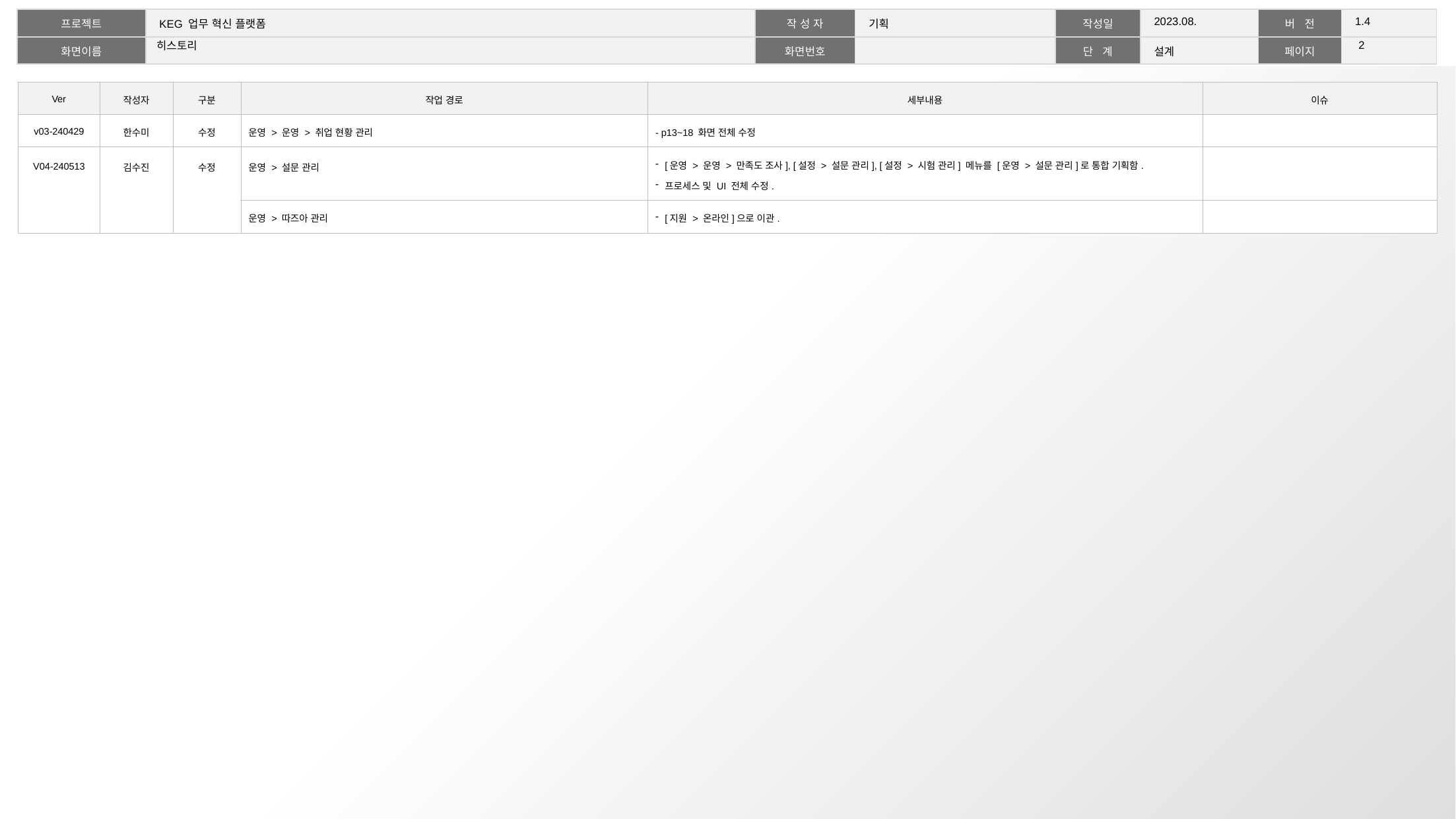

2

# 히스토리
| Ver | 작성자 | 구분 | 작업 경로 | 세부내용 | 이슈 |
| --- | --- | --- | --- | --- | --- |
| v03-240429 | 한수미 | 수정 | 운영 > 운영 > 취업 현황 관리 | - p13~18 화면 전체 수정 |  |
| V04-240513 | 김수진 | 수정 | 운영 > 설문 관리 | [운영 > 운영 > 만족도 조사], [설정 > 설문 관리], [설정 > 시험 관리] 메뉴를 [운영 > 설문 관리]로 통합 기획함. 프로세스 및 UI 전체 수정. |  |
|  |  |  | 운영 > 따즈아 관리 | [지원 > 온라인]으로 이관. |  |